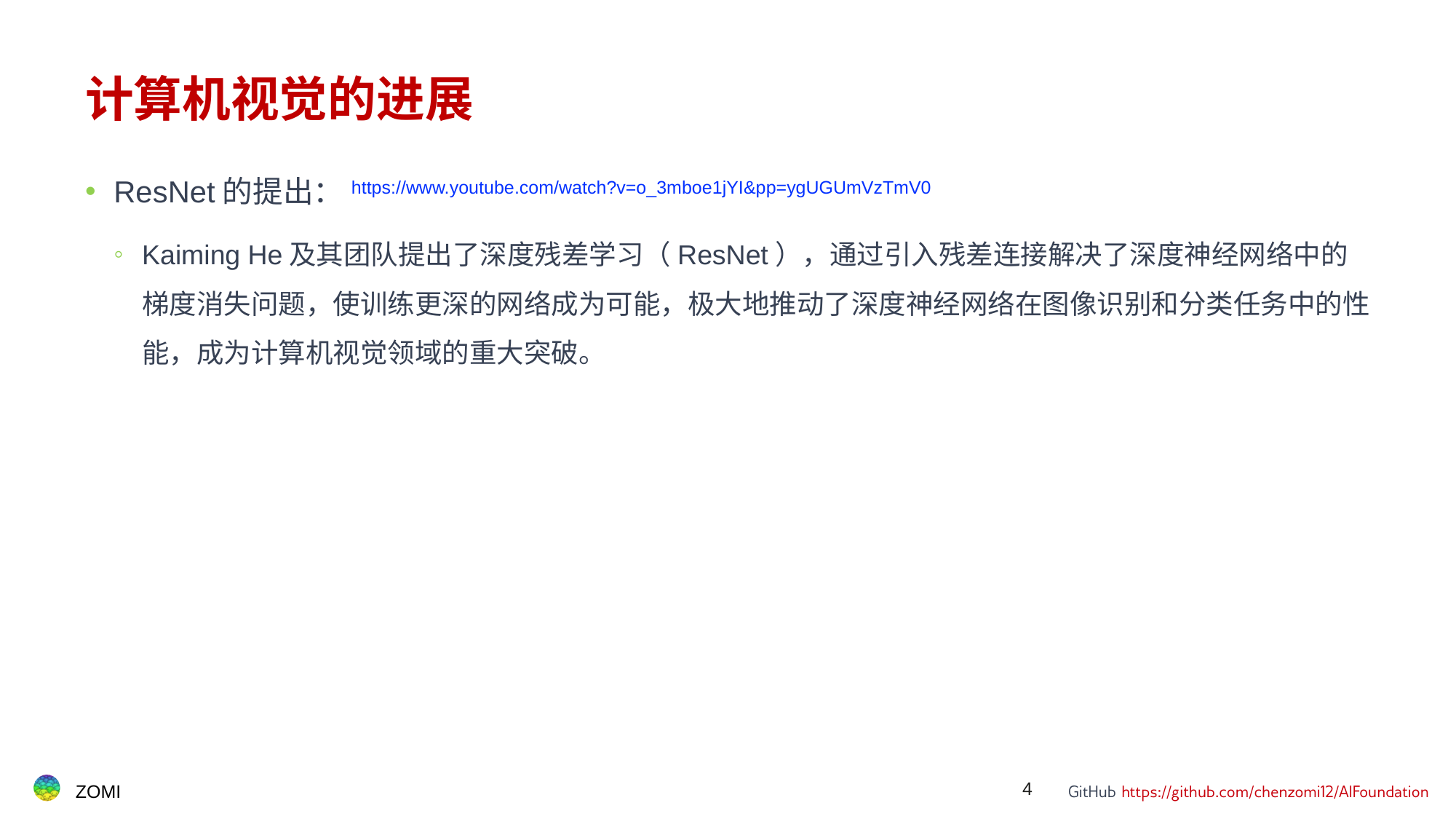

# 计算机视觉的进展
ResNet的提出：
Kaiming He及其团队提出了深度残差学习（ResNet），通过引入残差连接解决了深度神经网络中的梯度消失问题，使训练更深的网络成为可能，极大地推动了深度神经网络在图像识别和分类任务中的性能，成为计算机视觉领域的重大突破。
https://www.youtube.com/watch?v=o_3mboe1jYI&pp=ygUGUmVzTmV0